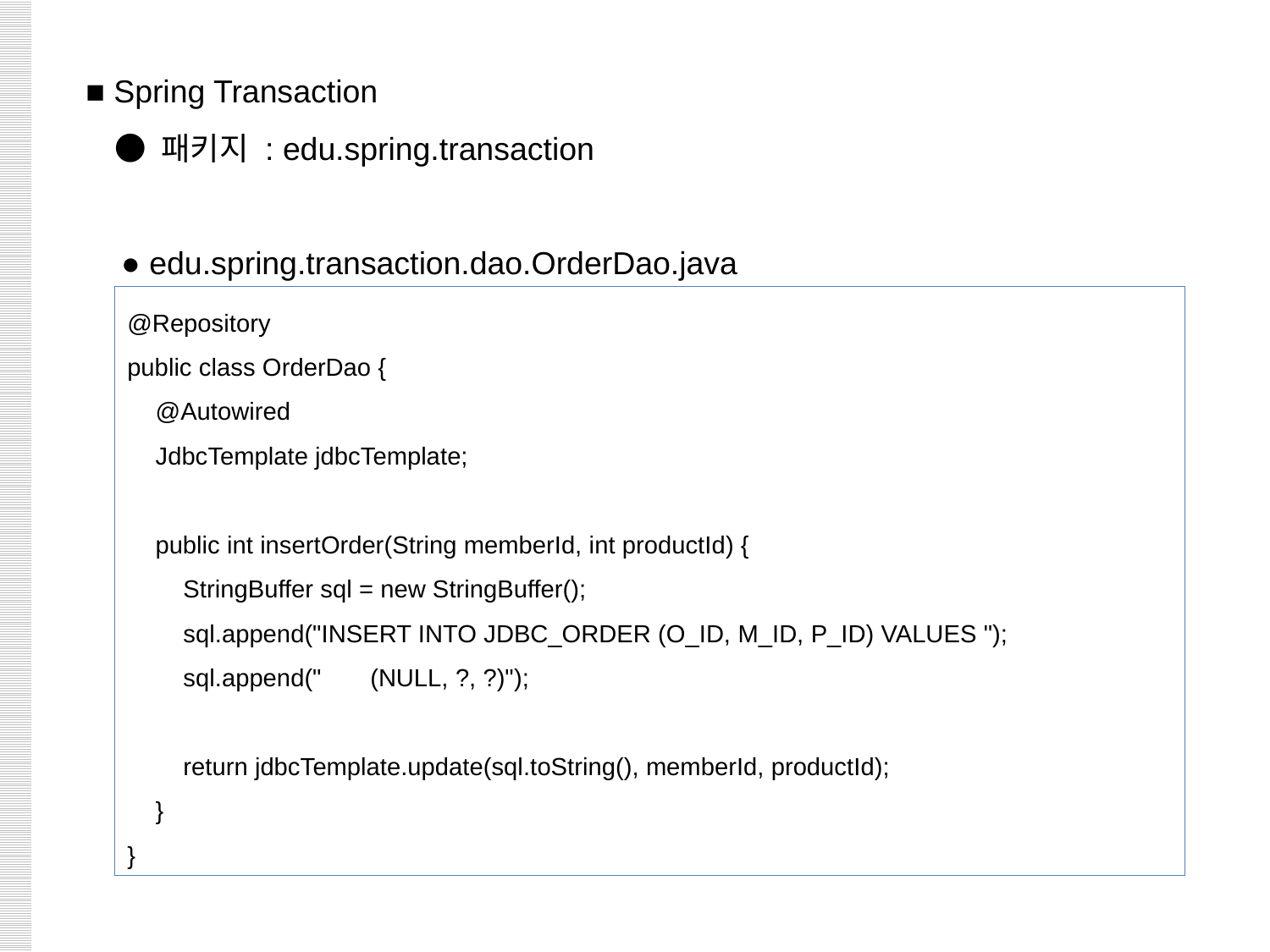

■ Spring Transaction
    ● 패키지 : edu.spring.transaction

    ● edu.spring.transaction.dao.OrderDao.java
@Repository
public class OrderDao {
    @Autowired
    JdbcTemplate jdbcTemplate;

    public int insertOrder(String memberId, int productId) {
        StringBuffer sql = new StringBuffer();
        sql.append("INSERT INTO JDBC_ORDER (O_ID, M_ID, P_ID) VALUES ");
        sql.append("       (NULL, ?, ?)");

        return jdbcTemplate.update(sql.toString(), memberId, productId);
    }
}